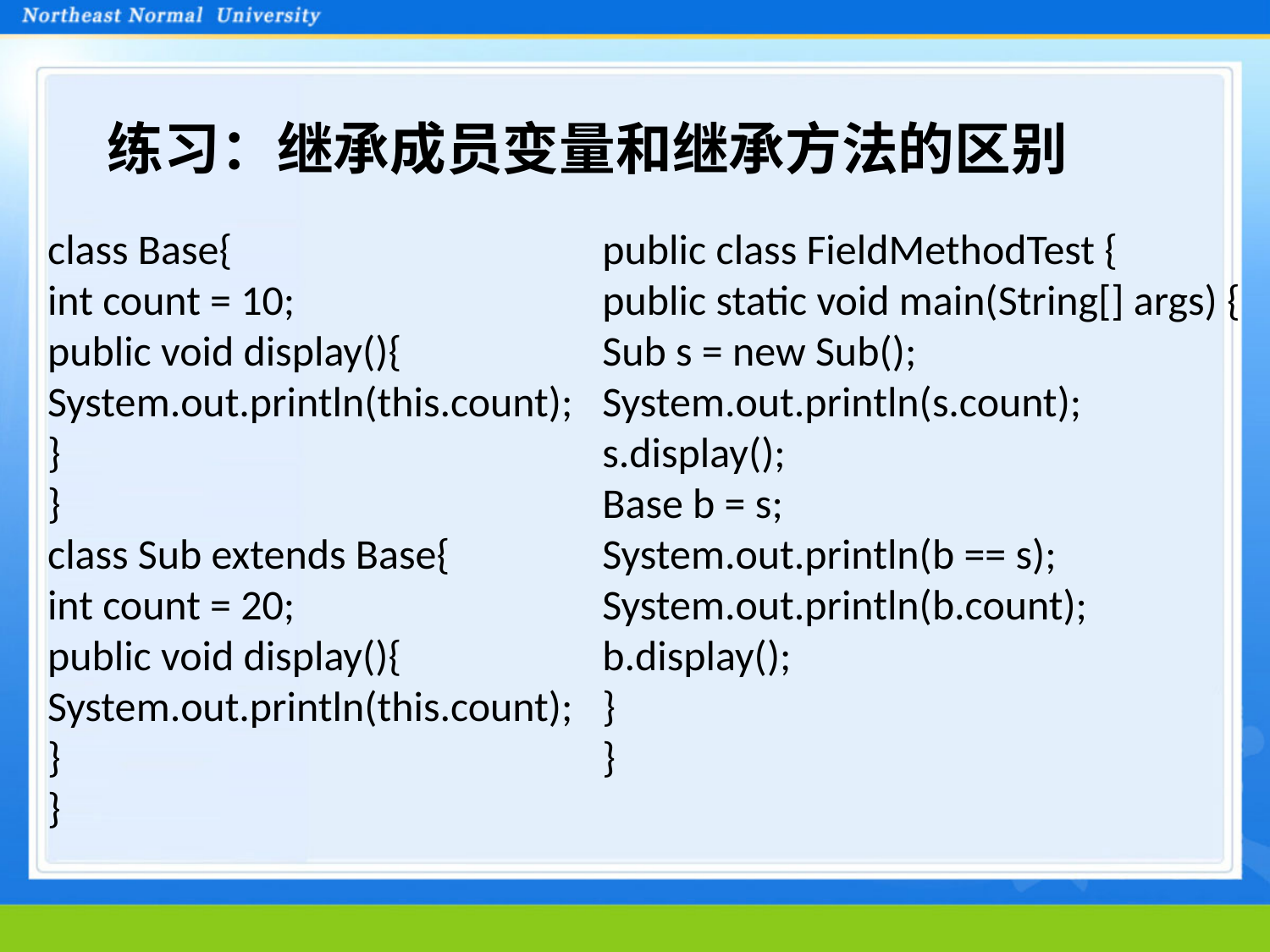

练习：继承成员变量和继承方法的区别
class Base{
int count = 10;
public void display(){
System.out.println(this.count);
}
}
class Sub extends Base{
int count = 20;
public void display(){
System.out.println(this.count);
}
}
public class FieldMethodTest {
public static void main(String[] args) {
Sub s = new Sub();
System.out.println(s.count);
s.display();
Base b = s;
System.out.println(b == s);
System.out.println(b.count);
b.display();
}
}